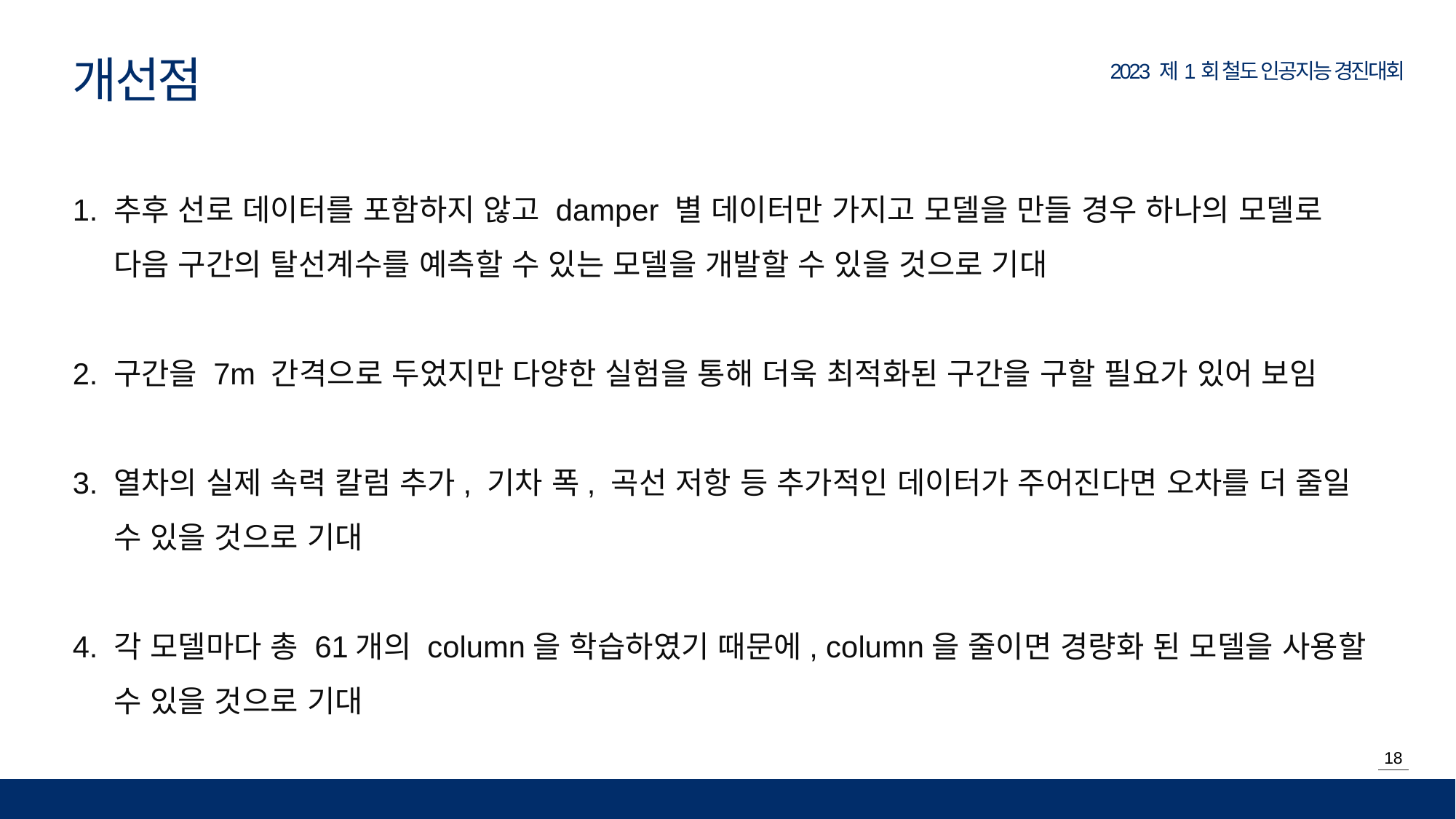

개선점
추후 선로 데이터를 포함하지 않고 damper 별 데이터만 가지고 모델을 만들 경우 하나의 모델로 다음 구간의 탈선계수를 예측할 수 있는 모델을 개발할 수 있을 것으로 기대

구간을 7m 간격으로 두었지만 다양한 실험을 통해 더욱 최적화된 구간을 구할 필요가 있어 보임

열차의 실제 속력 칼럼 추가, 기차 폭, 곡선 저항 등 추가적인 데이터가 주어진다면 오차를 더 줄일 수 있을 것으로 기대

각 모델마다 총 61개의 column을 학습하였기 때문에, column을 줄이면 경량화 된 모델을 사용할 수 있을 것으로 기대